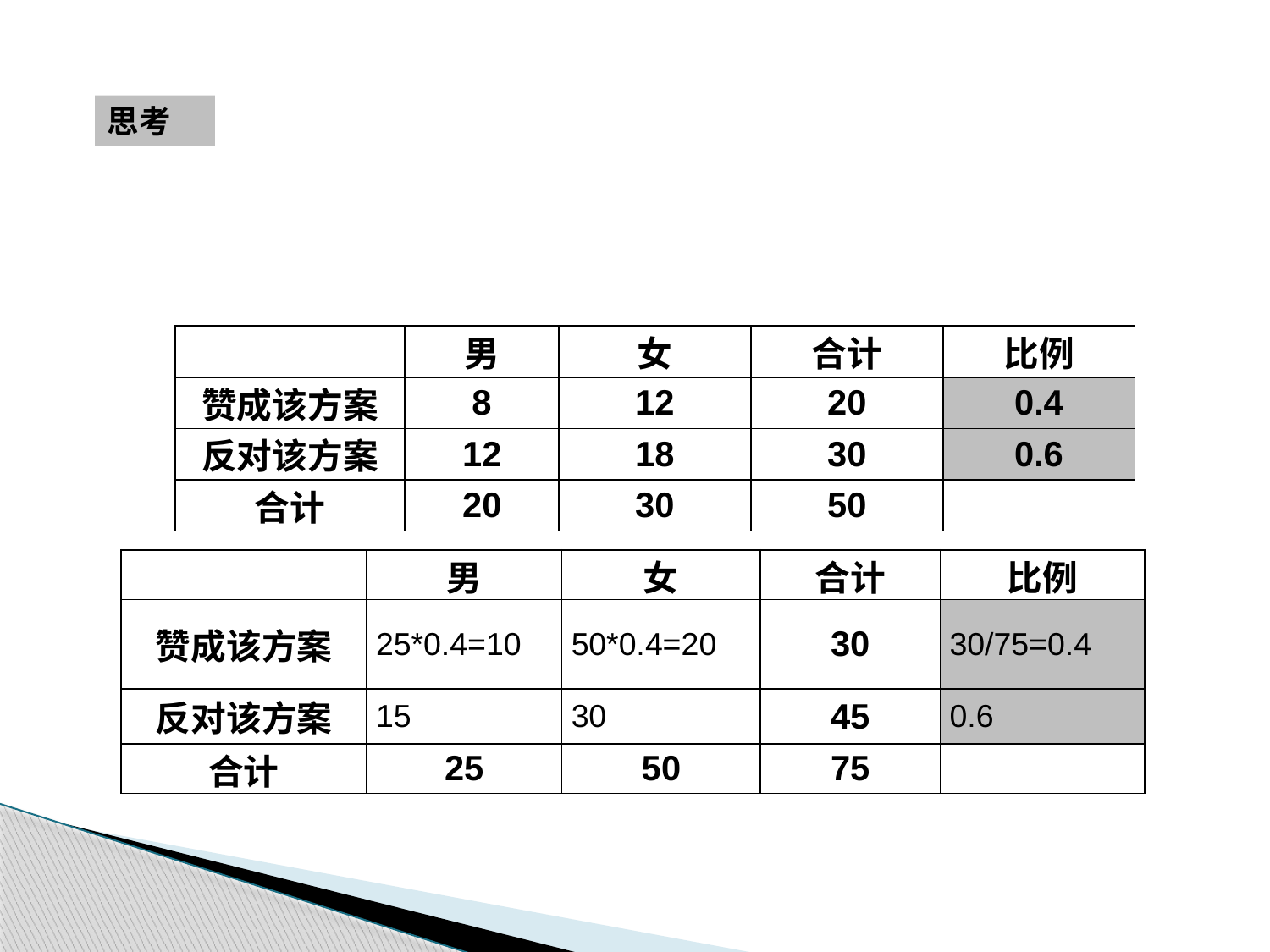

思考
|  | 男 | 女 | 合计 | 比例 |
| --- | --- | --- | --- | --- |
| 赞成该方案 | 8 | 12 | 20 | 0.4 |
| 反对该方案 | 12 | 18 | 30 | 0.6 |
| 合计 | 20 | 30 | 50 |  |
|  | 男 | 女 | 合计 | 比例 |
| --- | --- | --- | --- | --- |
| 赞成该方案 | 25\*0.4=10 | 50\*0.4=20 | 30 | 30/75=0.4 |
| 反对该方案 | 15 | 30 | 45 | 0.6 |
| 合计 | 25 | 50 | 75 |  |